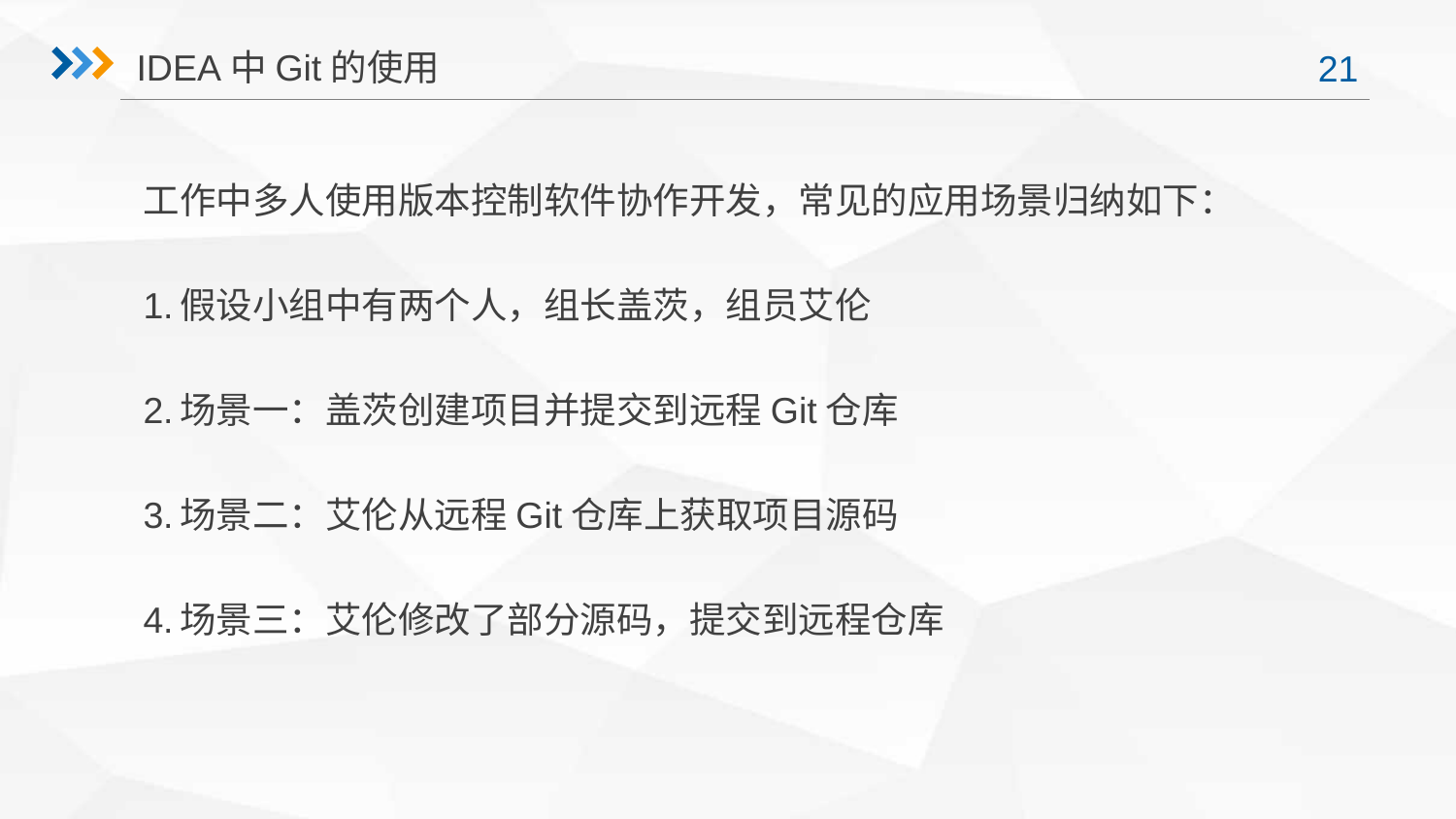

IDEA中Git的使用
工作中多人使用版本控制软件协作开发，常见的应用场景归纳如下：

假设小组中有两个人，组长盖茨，组员艾伦

场景一：盖茨创建项目并提交到远程Git仓库

场景二：艾伦从远程Git仓库上获取项目源码

场景三：艾伦修改了部分源码，提交到远程仓库